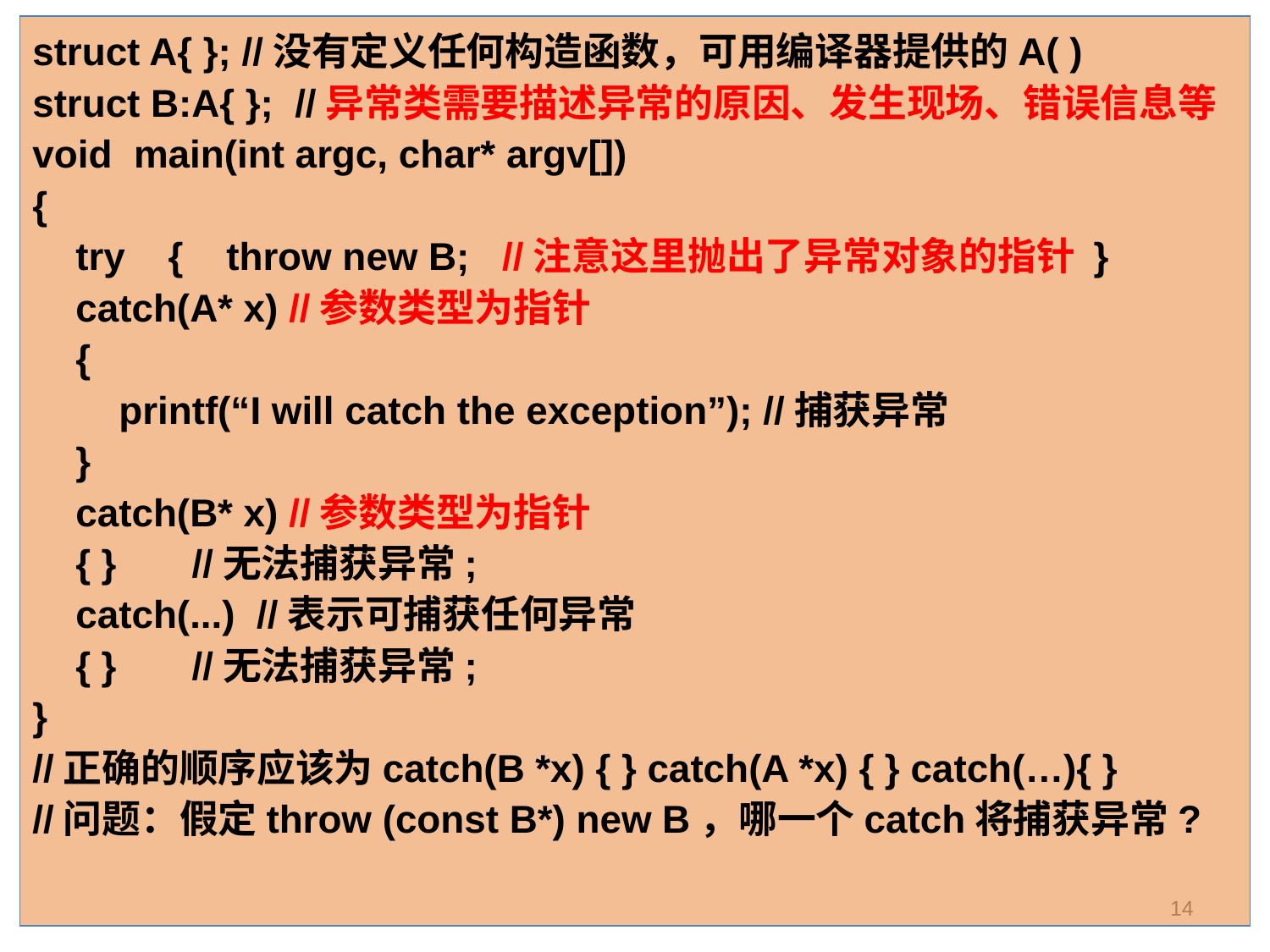

struct A{ }; //没有定义任何构造函数，可用编译器提供的A( )
struct B:A{ };  //异常类需要描述异常的原因、发生现场、错误信息等
void  main(int argc, char* argv[])
{
    try    {    throw new B;   //注意这里抛出了异常对象的指针 }
    catch(A* x) //参数类型为指针
    {
        printf(“I will catch the exception”); //捕获异常
    }
    catch(B* x) //参数类型为指针
    { }       //无法捕获异常;
    catch(...)  //表示可捕获任何异常
    { }       //无法捕获异常;
}
//正确的顺序应该为catch(B *x) { } catch(A *x) { } catch(…){ }
//问题：假定throw (const B*) new B，哪一个catch将捕获异常?
14